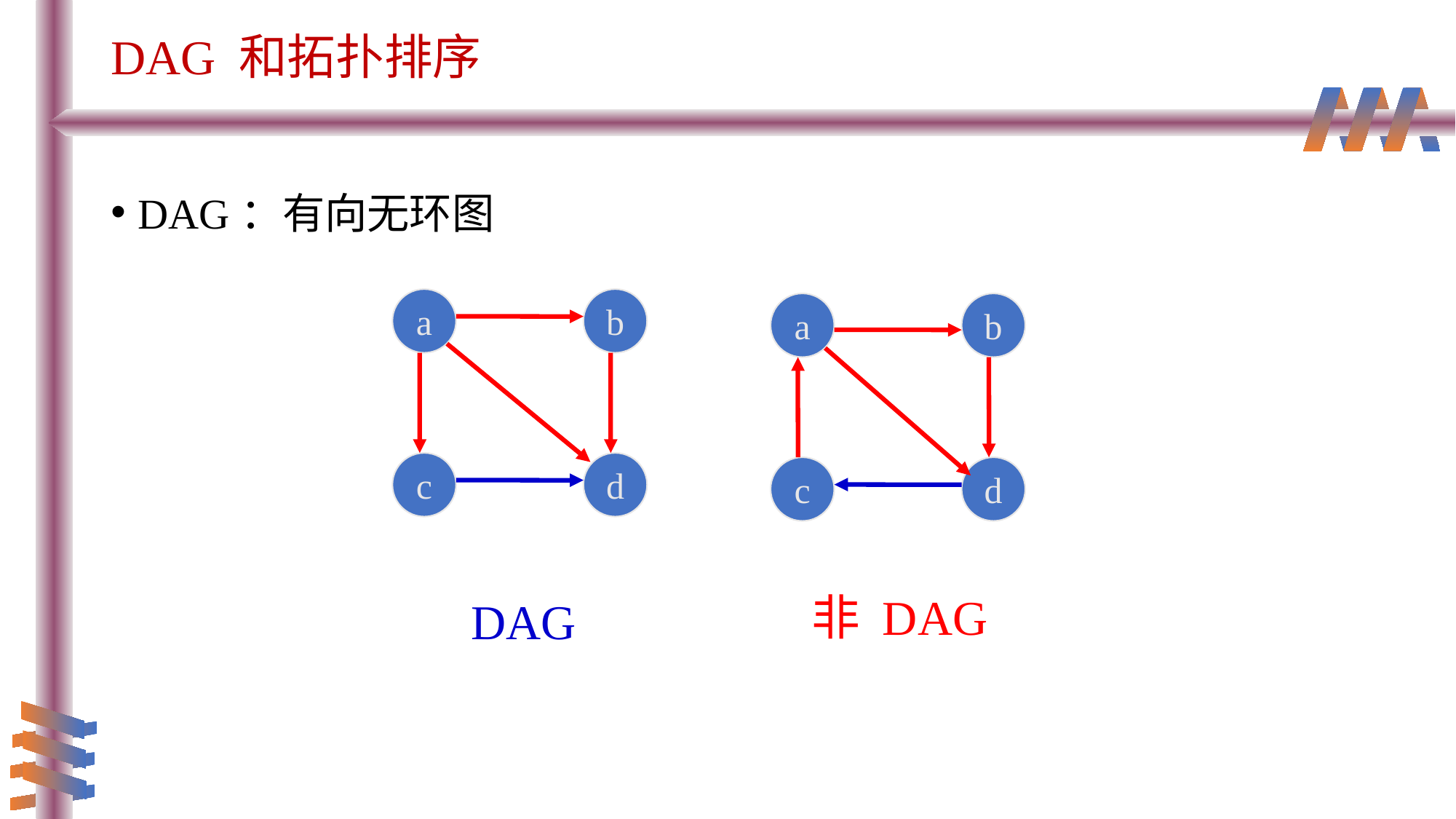

# DAG 和拓扑排序
DAG：有向无环图
a
b

c
d

a
b

c
d

非 DAG
DAG